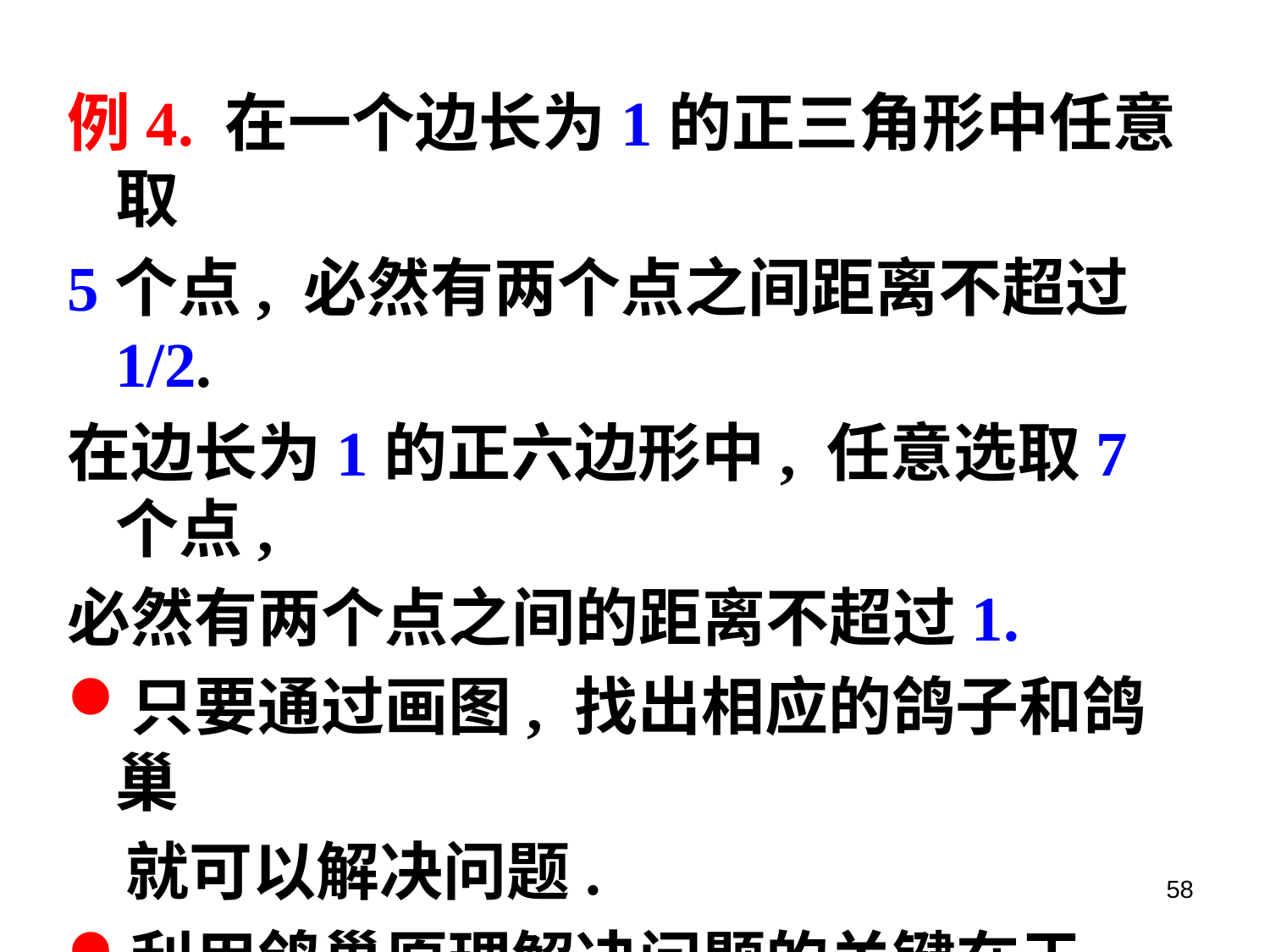

例4. 在一个边长为1的正三角形中任意取
5个点, 必然有两个点之间距离不超过1/2.
在边长为1的正六边形中, 任意选取7个点,
必然有两个点之间的距离不超过1.
只要通过画图, 找出相应的鸽子和鸽巢
   就可以解决问题.
利用鸽巢原理解决问题的关键在于:
      辨认问题, 建立鸽巢, 寻找鸽子.

58